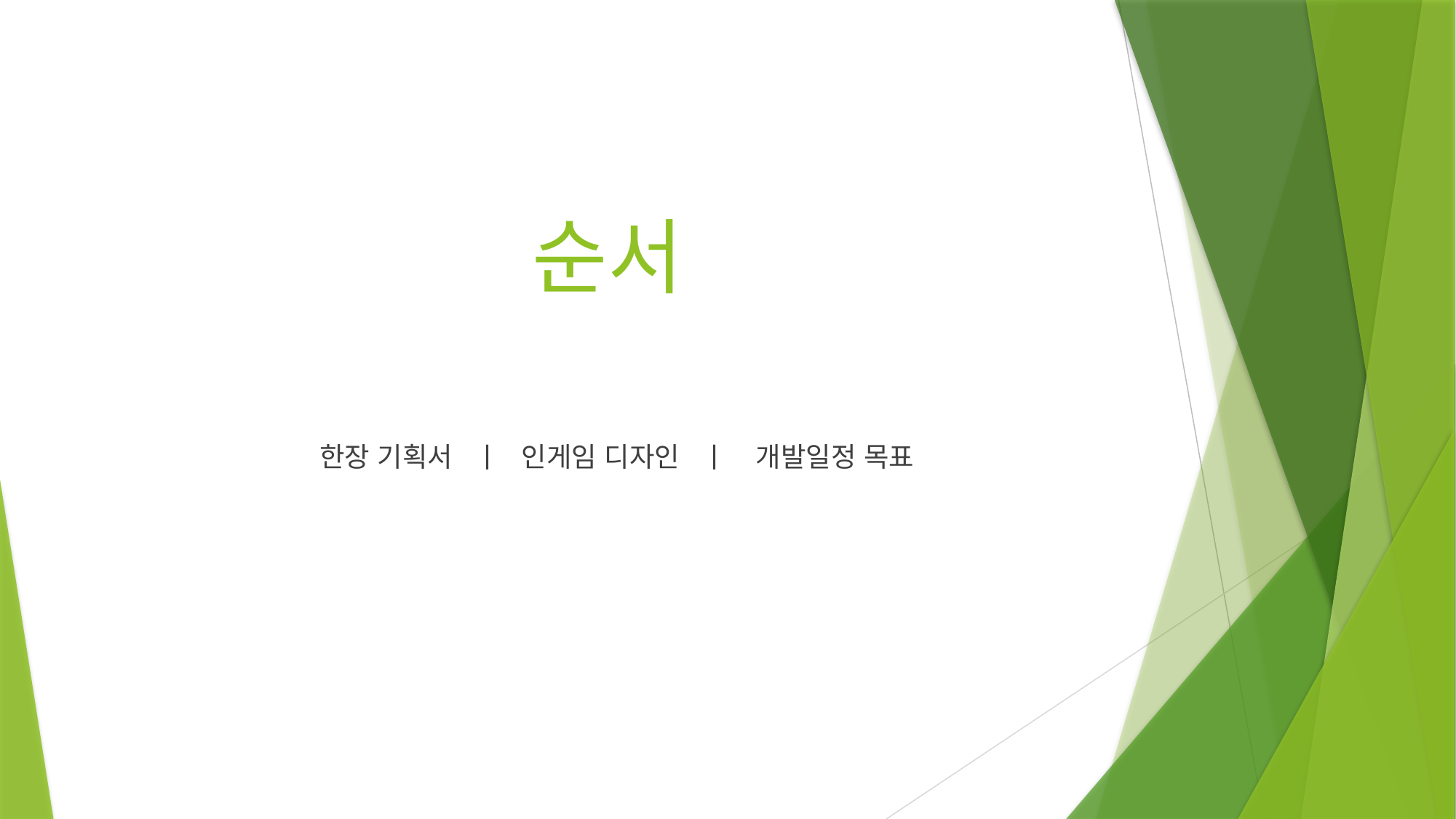

# 순서
한장 기획서   |   인게임 디자인   |    개발일정 목표